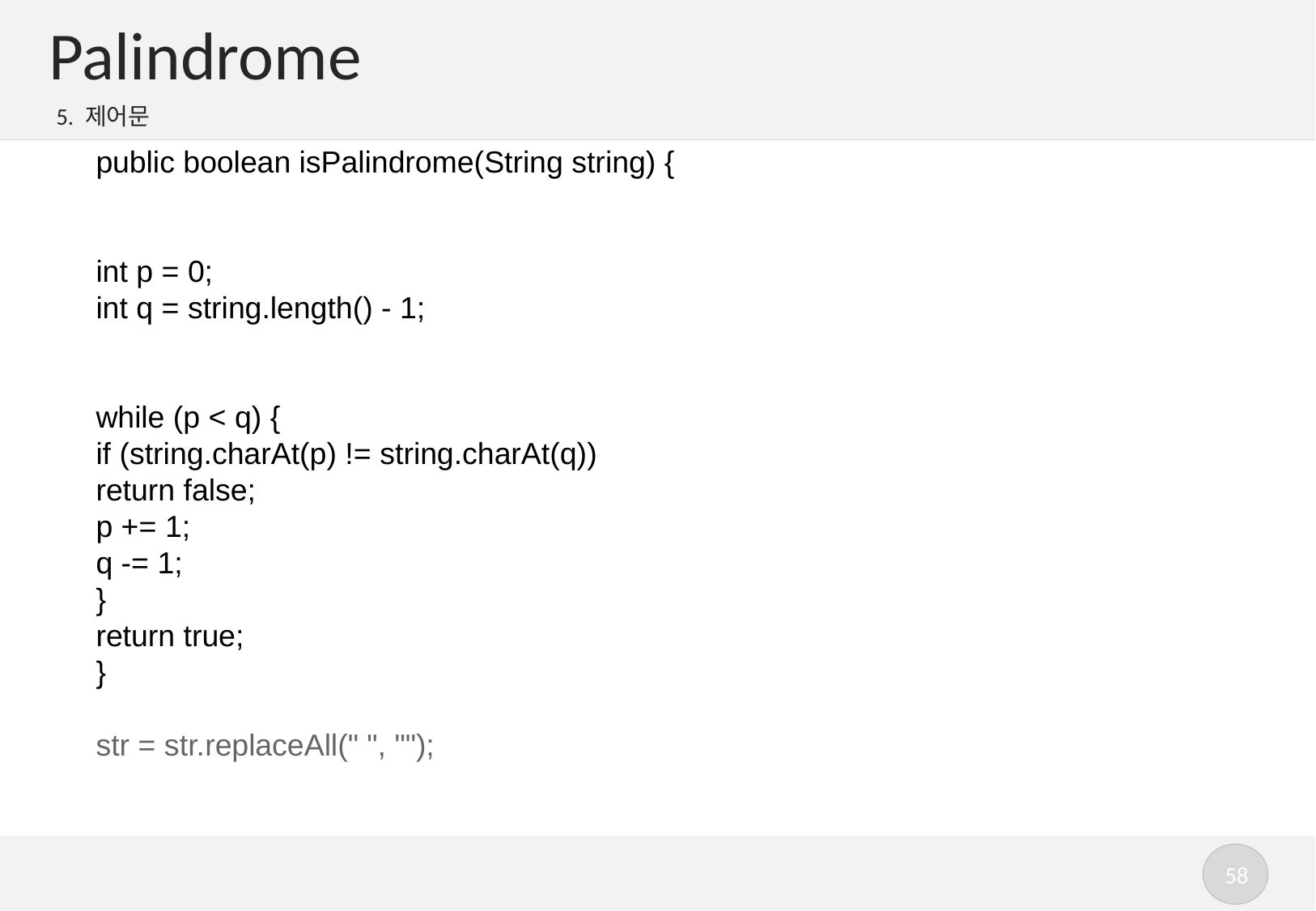

# Palindrome
5. 제어문
public boolean isPalindrome(String string) {

int p = 0;
int q = string.length() - 1;

while (p < q) {
if (string.charAt(p) != string.charAt(q))
return false;
p += 1;
q -= 1;
}
return true;
}
str = str.replaceAll(" ", "");